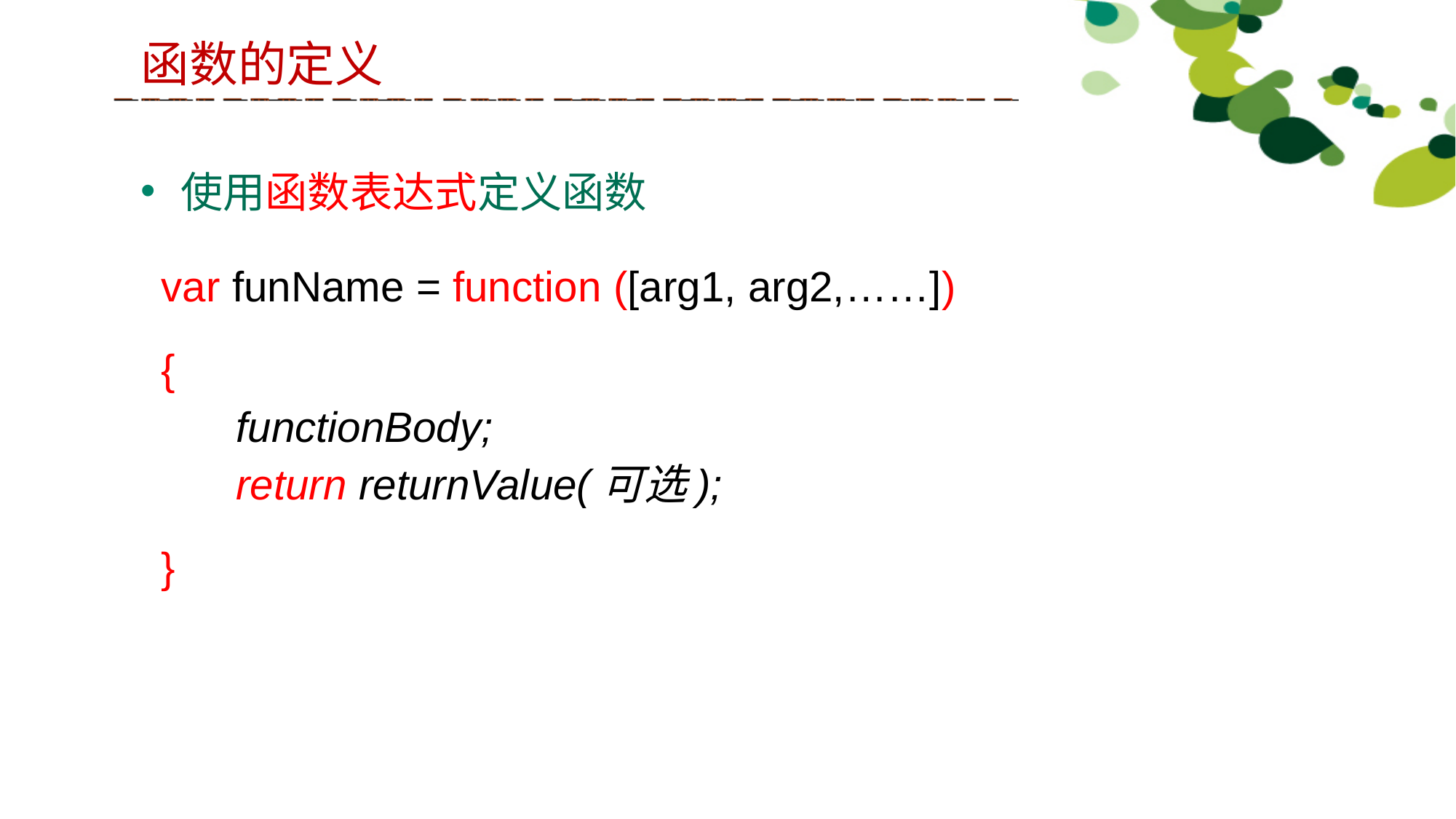

函数的定义

 使用函数表达式定义函数
var funName = function ([arg1, arg2,……])
{
	    functionBody;
	    return returnValue(可选);
}